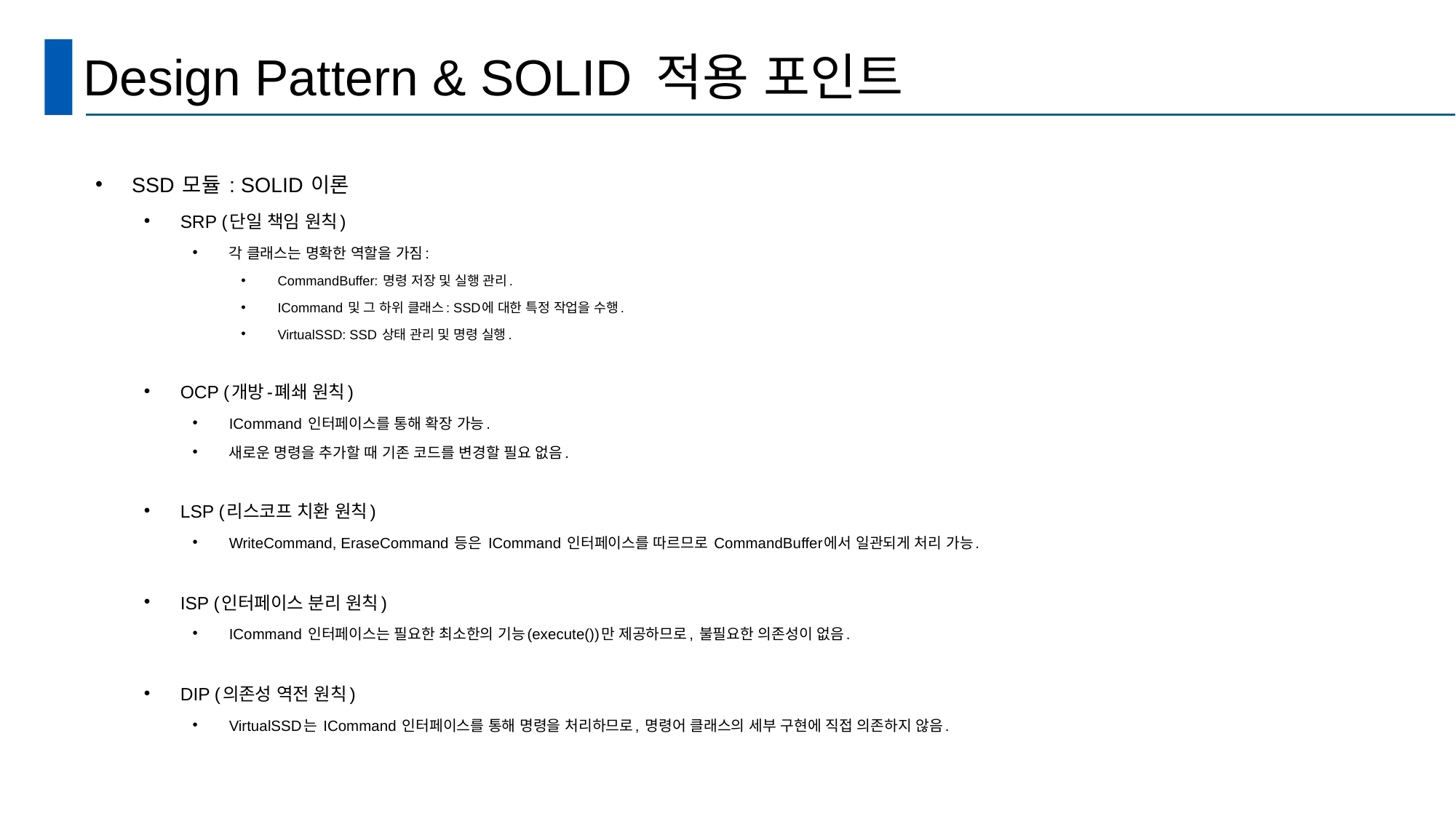

# Design Pattern & SOLID 적용 포인트
SSD 모듈 : SOLID 이론
SRP (단일 책임 원칙)
각 클래스는 명확한 역할을 가짐:
CommandBuffer: 명령 저장 및 실행 관리.
ICommand 및 그 하위 클래스: SSD에 대한 특정 작업을 수행.
VirtualSSD: SSD 상태 관리 및 명령 실행.

OCP (개방-폐쇄 원칙)
ICommand 인터페이스를 통해 확장 가능.
새로운 명령을 추가할 때 기존 코드를 변경할 필요 없음.

LSP (리스코프 치환 원칙)
WriteCommand, EraseCommand 등은 ICommand 인터페이스를 따르므로 CommandBuffer에서 일관되게 처리 가능.

ISP (인터페이스 분리 원칙)
ICommand 인터페이스는 필요한 최소한의 기능(execute())만 제공하므로, 불필요한 의존성이 없음.

DIP (의존성 역전 원칙)
VirtualSSD는 ICommand 인터페이스를 통해 명령을 처리하므로, 명령어 클래스의 세부 구현에 직접 의존하지 않음.